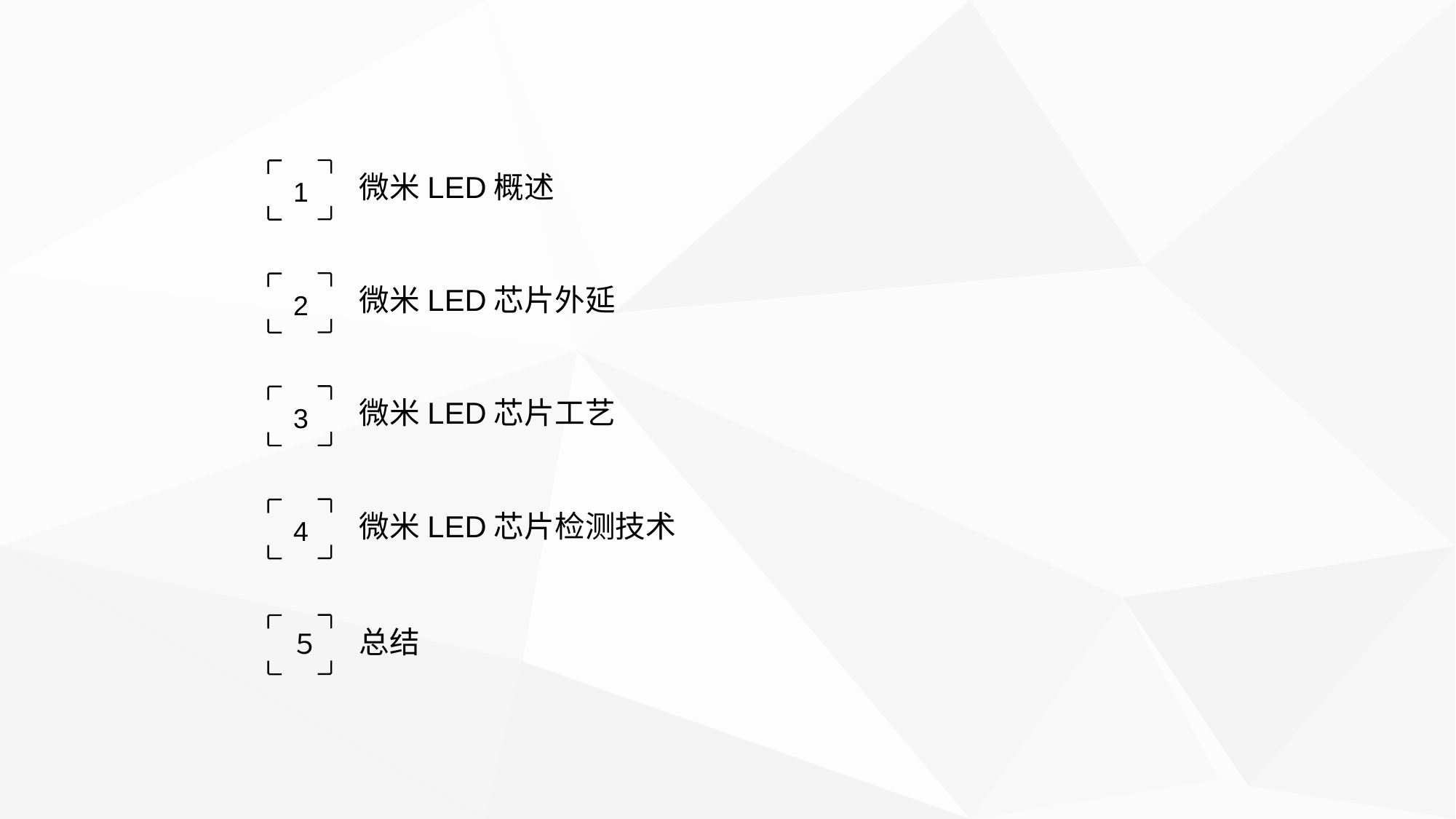

1
微米LED概述

2
微米LED芯片外延

3
微米LED芯片工艺

4
微米LED芯片检测技术

５
总结